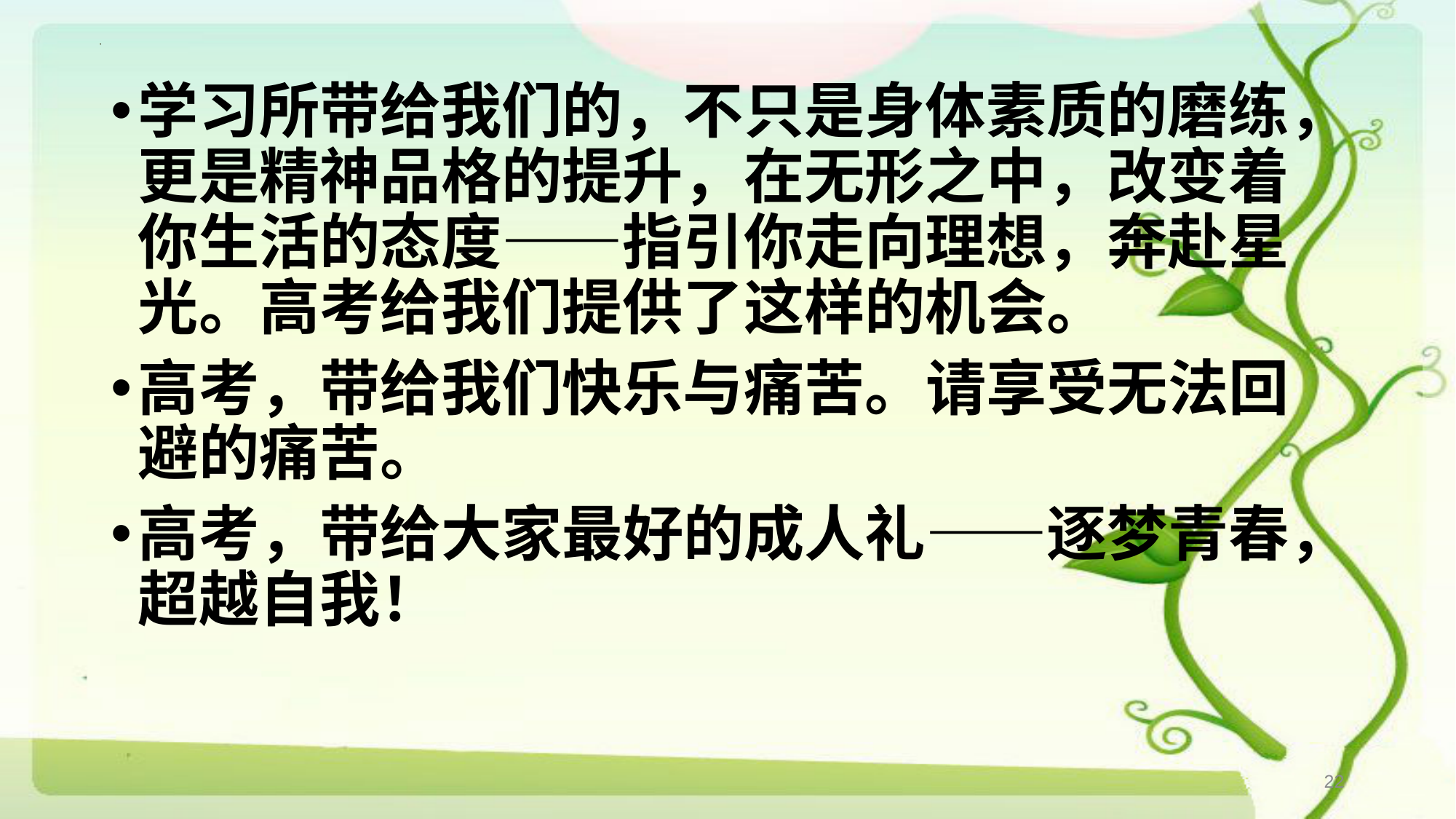

学习所带给我们的，不只是身体素质的磨练，更是精神品格的提升，在无形之中，改变着你生活的态度——指引你走向理想，奔赴星光。高考给我们提供了这样的机会。
高考，带给我们快乐与痛苦。请享受无法回避的痛苦。
高考，带给大家最好的成人礼——逐梦青春，超越自我！
22